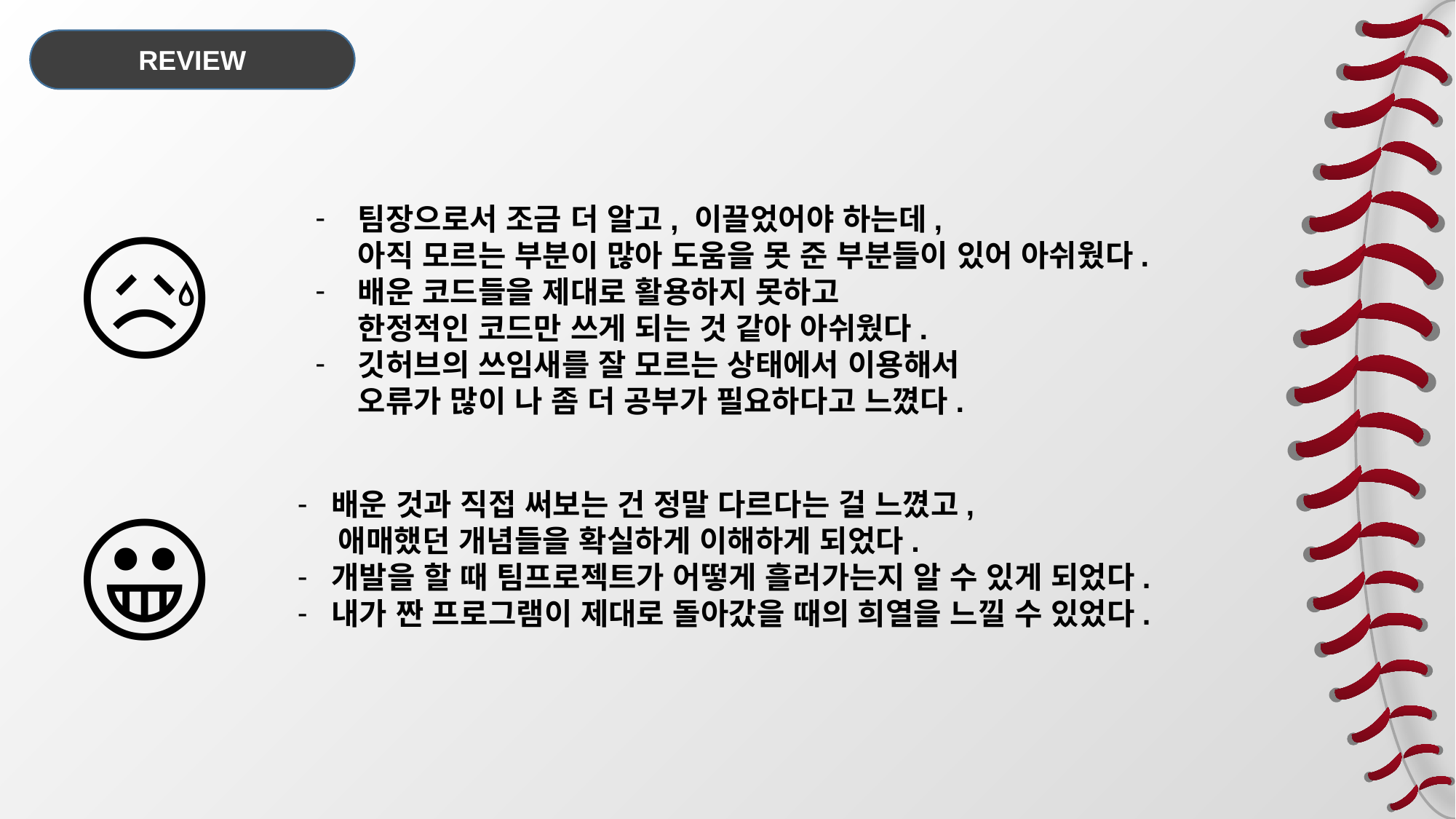

Review
REVIEW
😥

팀장으로서 조금 더 알고, 이끌었어야 하는데,
아직 모르는 부분이 많아 도움을 못 준 부분들이 있어 아쉬웠다.
배운 코드들을 제대로 활용하지 못하고
한정적인 코드만 쓰게 되는 것 같아 아쉬웠다.
깃허브의 쓰임새를 잘 모르는 상태에서 이용해서
오류가 많이 나 좀 더 공부가 필요하다고 느꼈다.
😀
배운 것과 직접 써보는 건 정말 다르다는 걸 느꼈고,
    애매했던 개념들을 확실하게 이해하게 되었다.
개발을 할 때 팀프로젝트가 어떻게 흘러가는지 알 수 있게 되었다.
내가 짠 프로그램이 제대로 돌아갔을 때의 희열을 느낄 수 있었다.